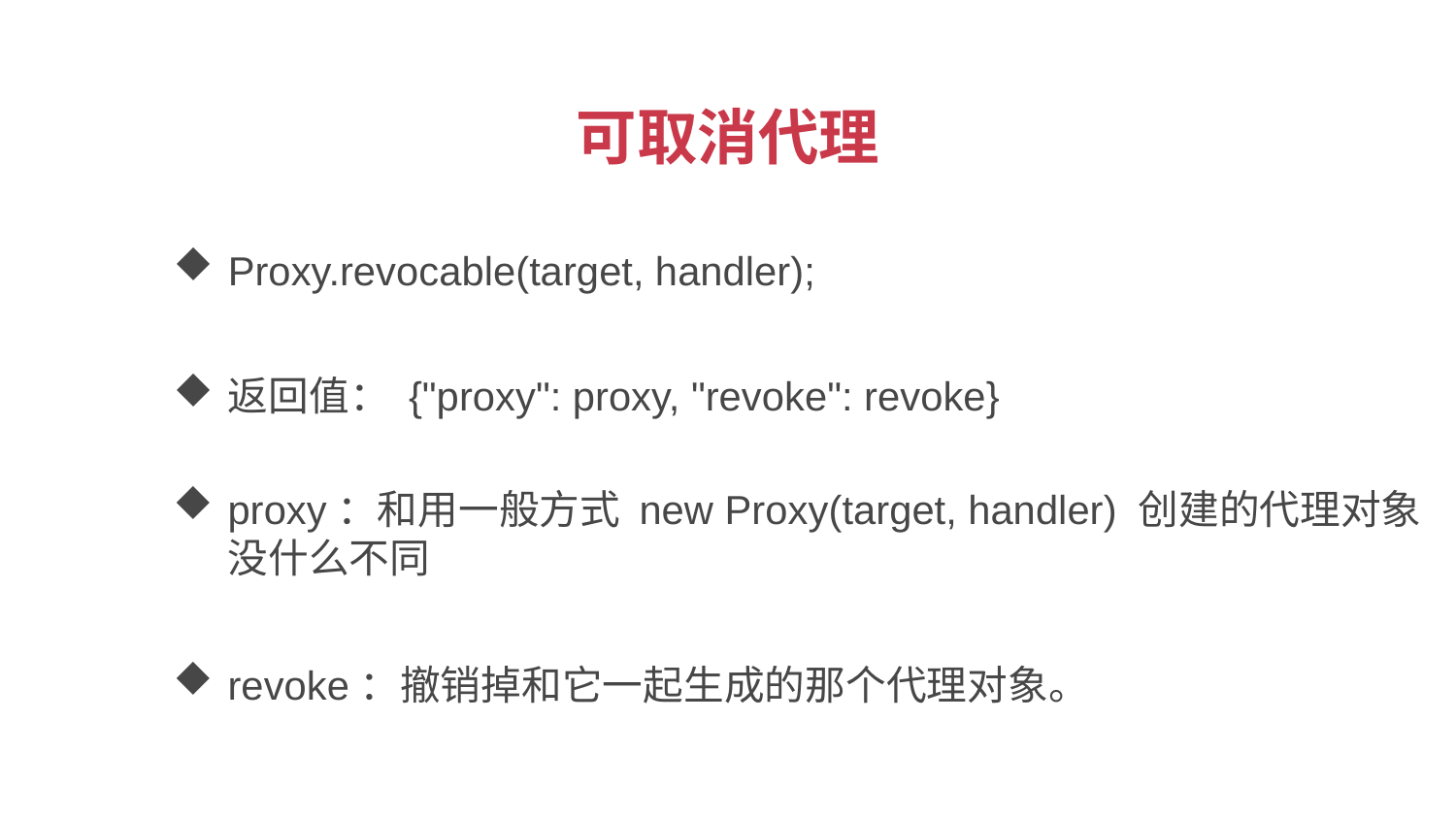

可取消代理
Proxy.revocable(target, handler);
返回值： {"proxy": proxy, "revoke": revoke}
proxy：和用一般方式 new Proxy(target, handler) 创建的代理对象没什么不同
revoke：撤销掉和它一起生成的那个代理对象。